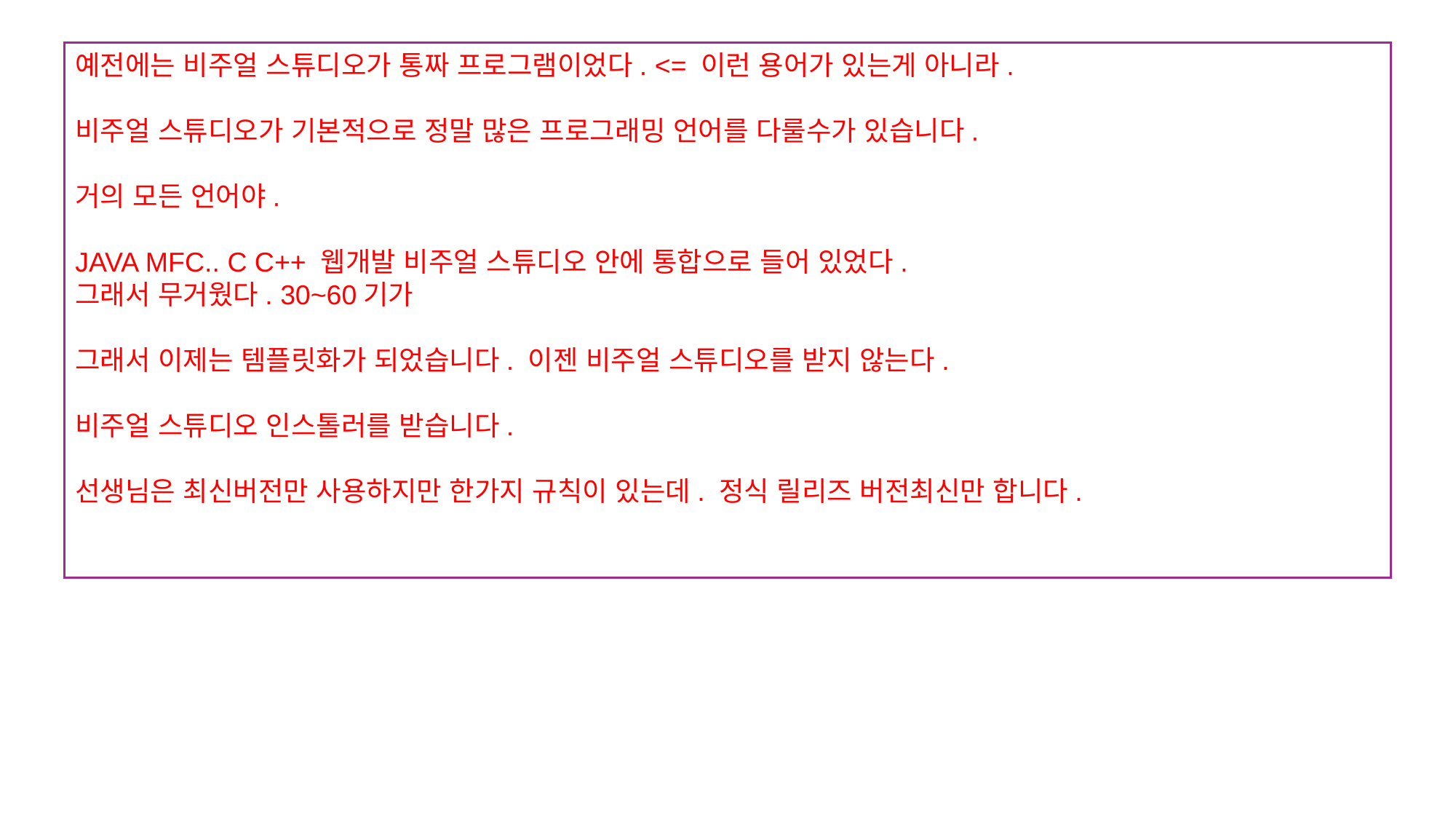

예전에는 비주얼 스튜디오가 통짜 프로그램이었다. <= 이런 용어가 있는게 아니라.

비주얼 스튜디오가 기본적으로 정말 많은 프로그래밍 언어를 다룰수가 있습니다.

거의 모든 언어야.

JAVA MFC.. C C++ 웹개발 비주얼 스튜디오 안에 통합으로 들어 있었다.
그래서 무거웠다. 30~60기가

그래서 이제는 템플릿화가 되었습니다. 이젠 비주얼 스튜디오를 받지 않는다.

비주얼 스튜디오 인스톨러를 받습니다.

선생님은 최신버전만 사용하지만 한가지 규칙이 있는데. 정식 릴리즈 버전최신만 합니다.